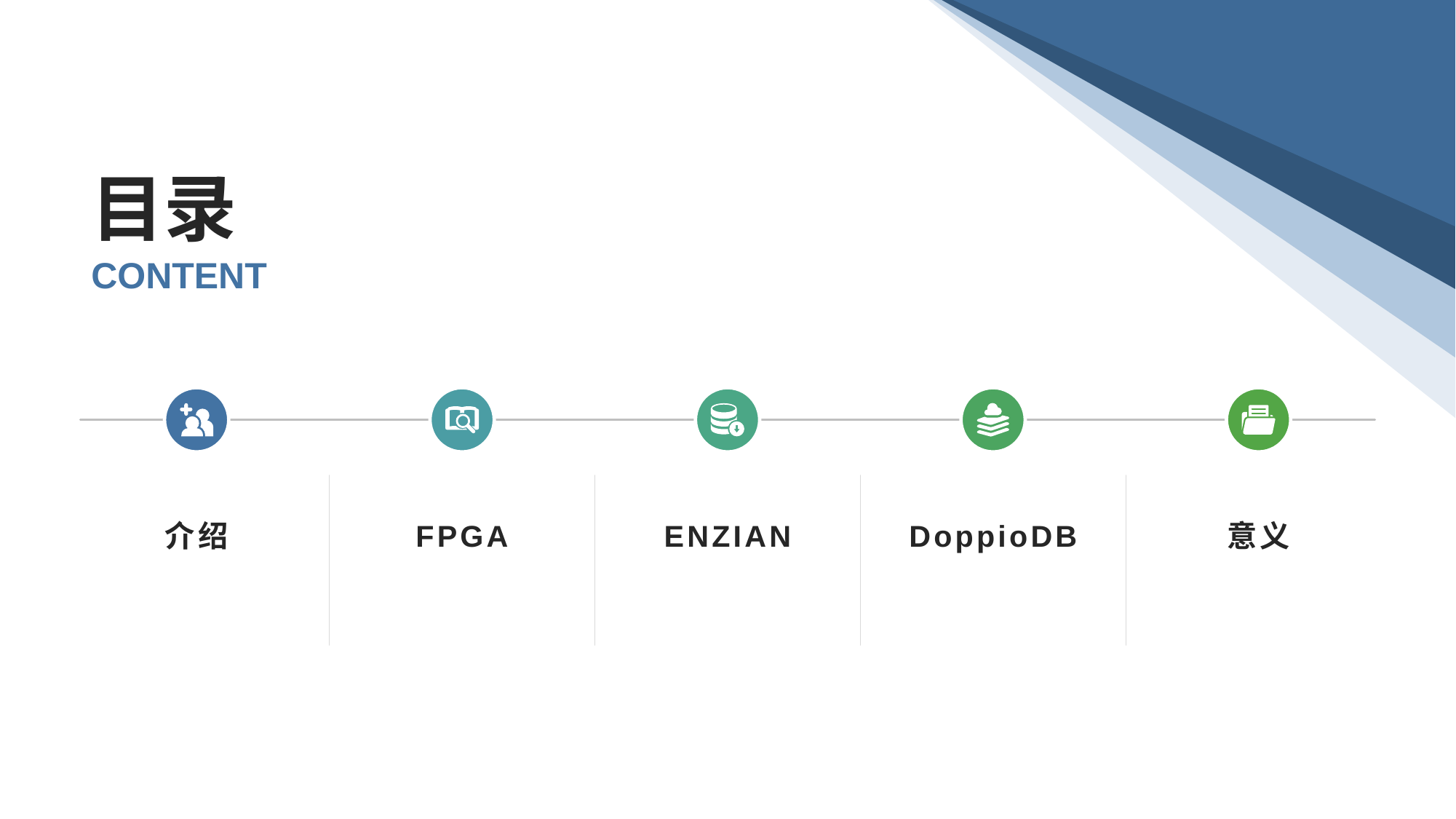

目录
CONTENT

介绍
FPGA
ENZIAN
DoppioDB
意义